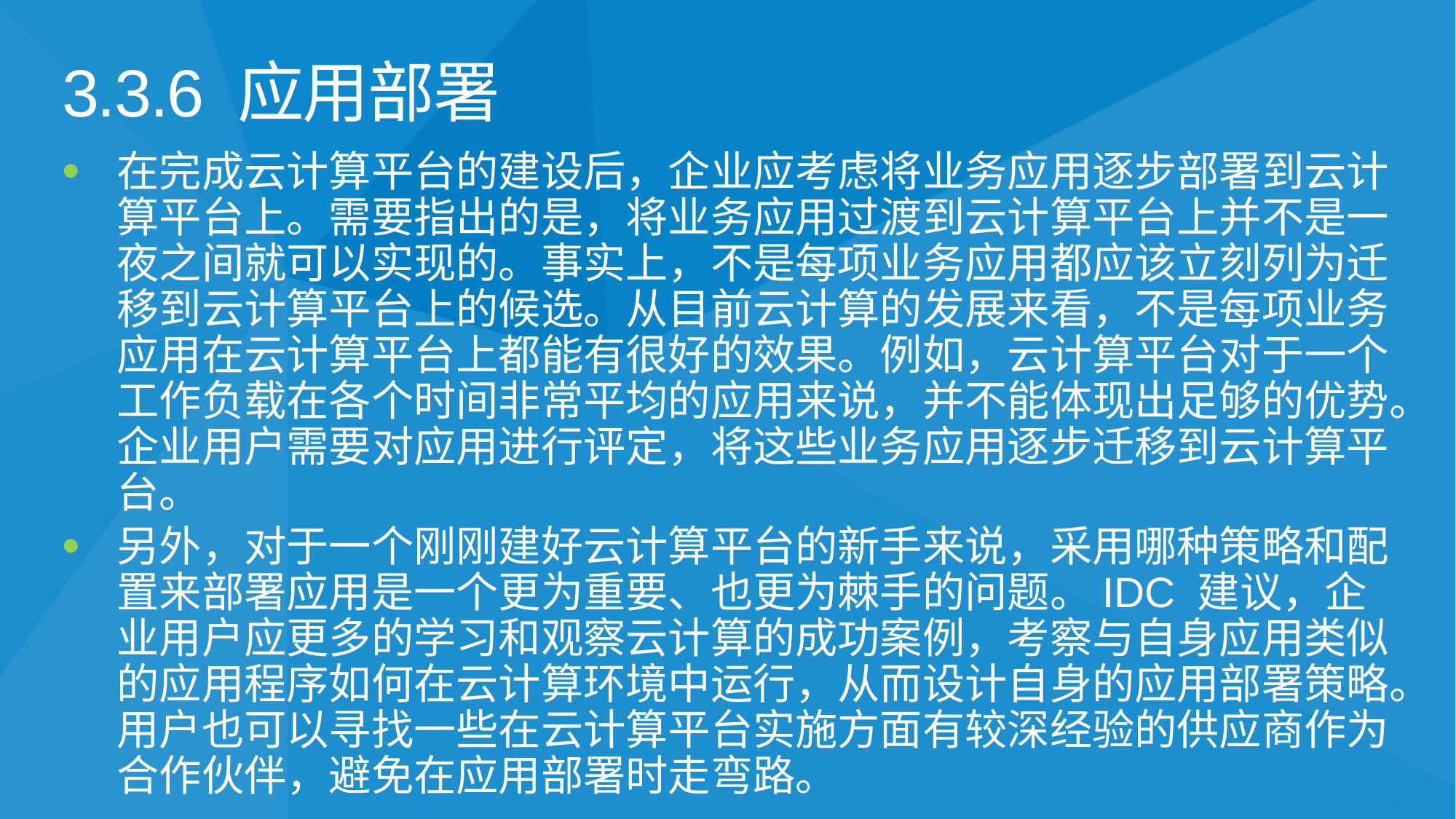

# 3.3.6 应用部署
在完成云计算平台的建设后，企业应考虑将业务应用逐步部署到云计算平台上。需要指出的是，将业务应用过渡到云计算平台上并不是一夜之间就可以实现的。事实上，不是每项业务应用都应该立刻列为迁移到云计算平台上的候选。从目前云计算的发展来看，不是每项业务应用在云计算平台上都能有很好的效果。例如，云计算平台对于一个工作负载在各个时间非常平均的应用来说，并不能体现出足够的优势。企业用户需要对应用进行评定，将这些业务应用逐步迁移到云计算平台。
另外，对于一个刚刚建好云计算平台的新手来说，采用哪种策略和配置来部署应用是一个更为重要、也更为棘手的问题。IDC 建议，企业用户应更多的学习和观察云计算的成功案例，考察与自身应用类似的应用程序如何在云计算环境中运行，从而设计自身的应用部署策略。用户也可以寻找一些在云计算平台实施方面有较深经验的供应商作为合作伙伴，避免在应用部署时走弯路。